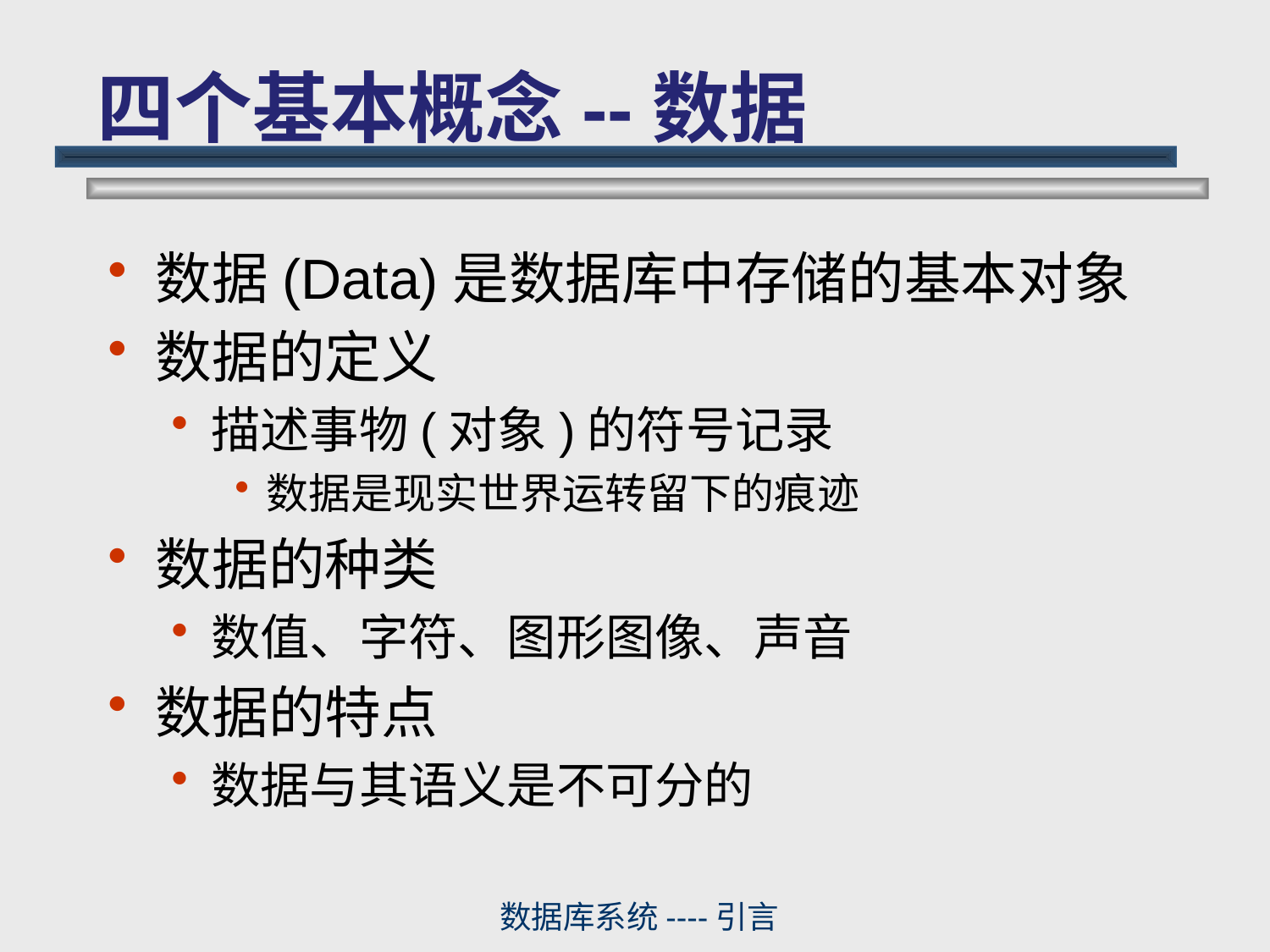

# 四个基本概念--数据
数据(Data)是数据库中存储的基本对象
数据的定义
描述事物(对象)的符号记录
数据是现实世界运转留下的痕迹
数据的种类
数值、字符、图形图像、声音
数据的特点
数据与其语义是不可分的
数据库系统----引言